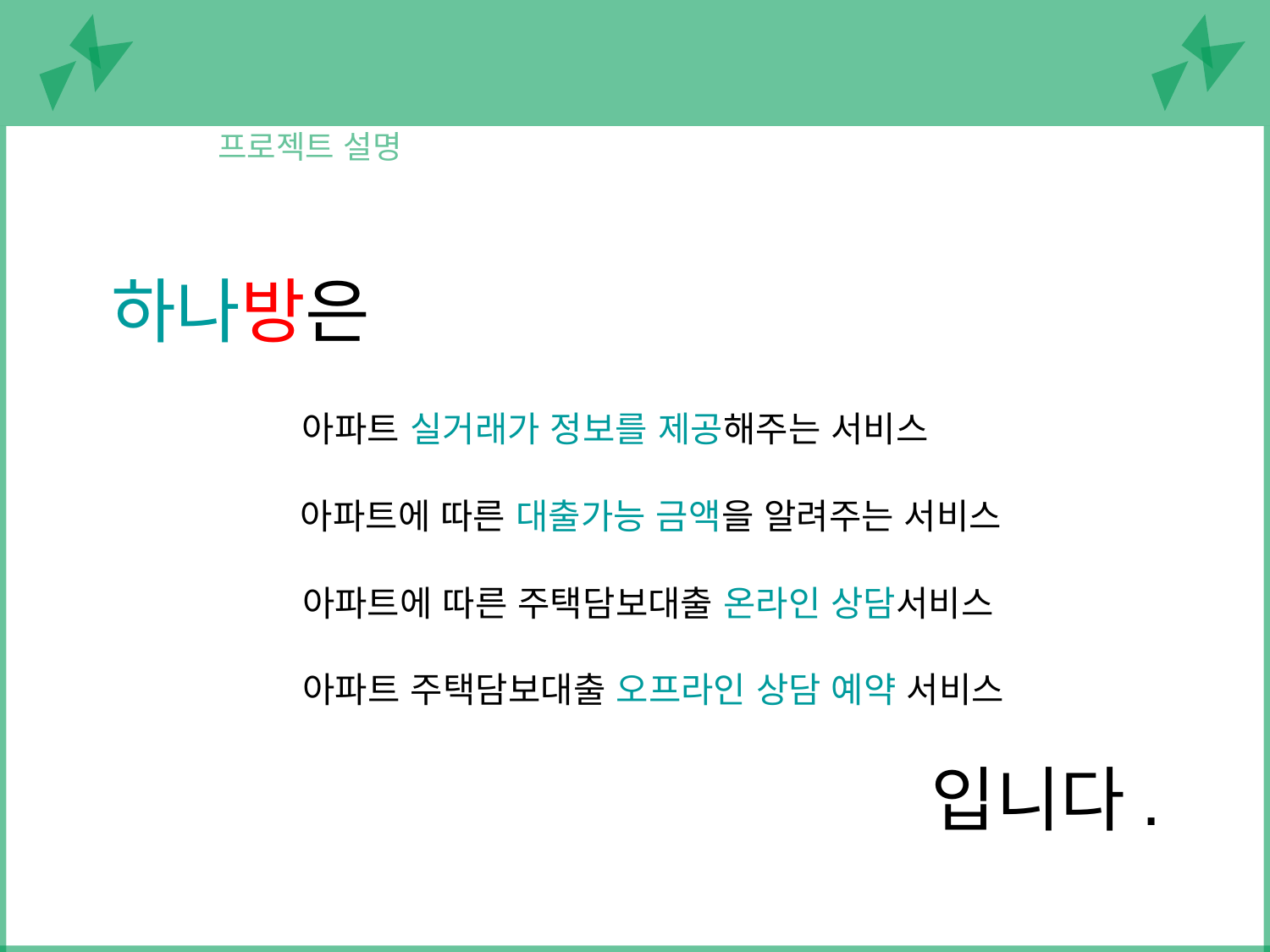

1
하나방이란
프로젝트 설명

하나방은
아파트 실거래가 정보를 제공해주는 서비스
아파트에 따른 대출가능 금액을 알려주는 서비스
아파트에 따른 주택담보대출 온라인 상담서비스
아파트 주택담보대출 오프라인 상담 예약 서비스
입니다.